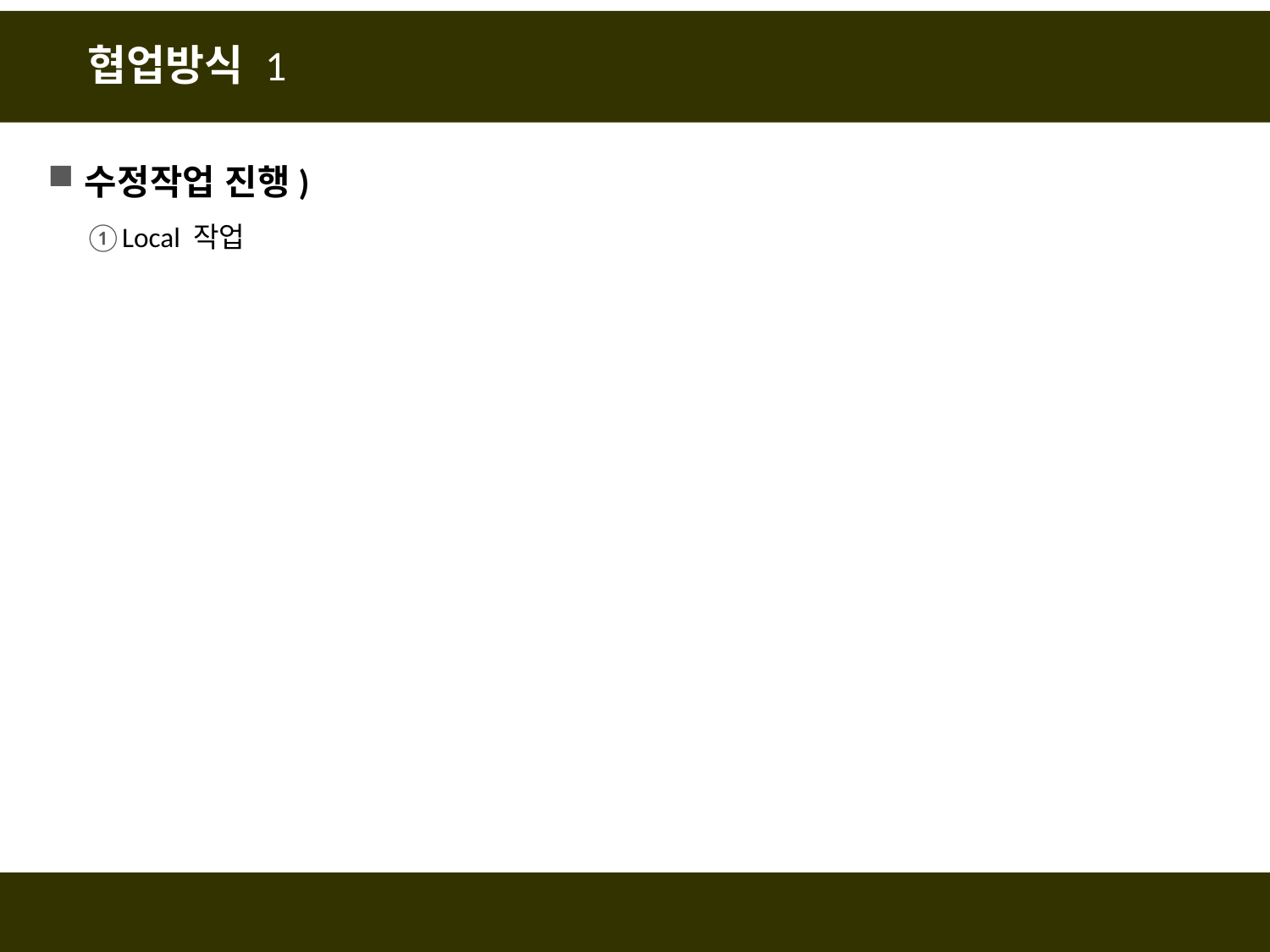

# 협업방식 1
수정작업 진행)
Local 작업